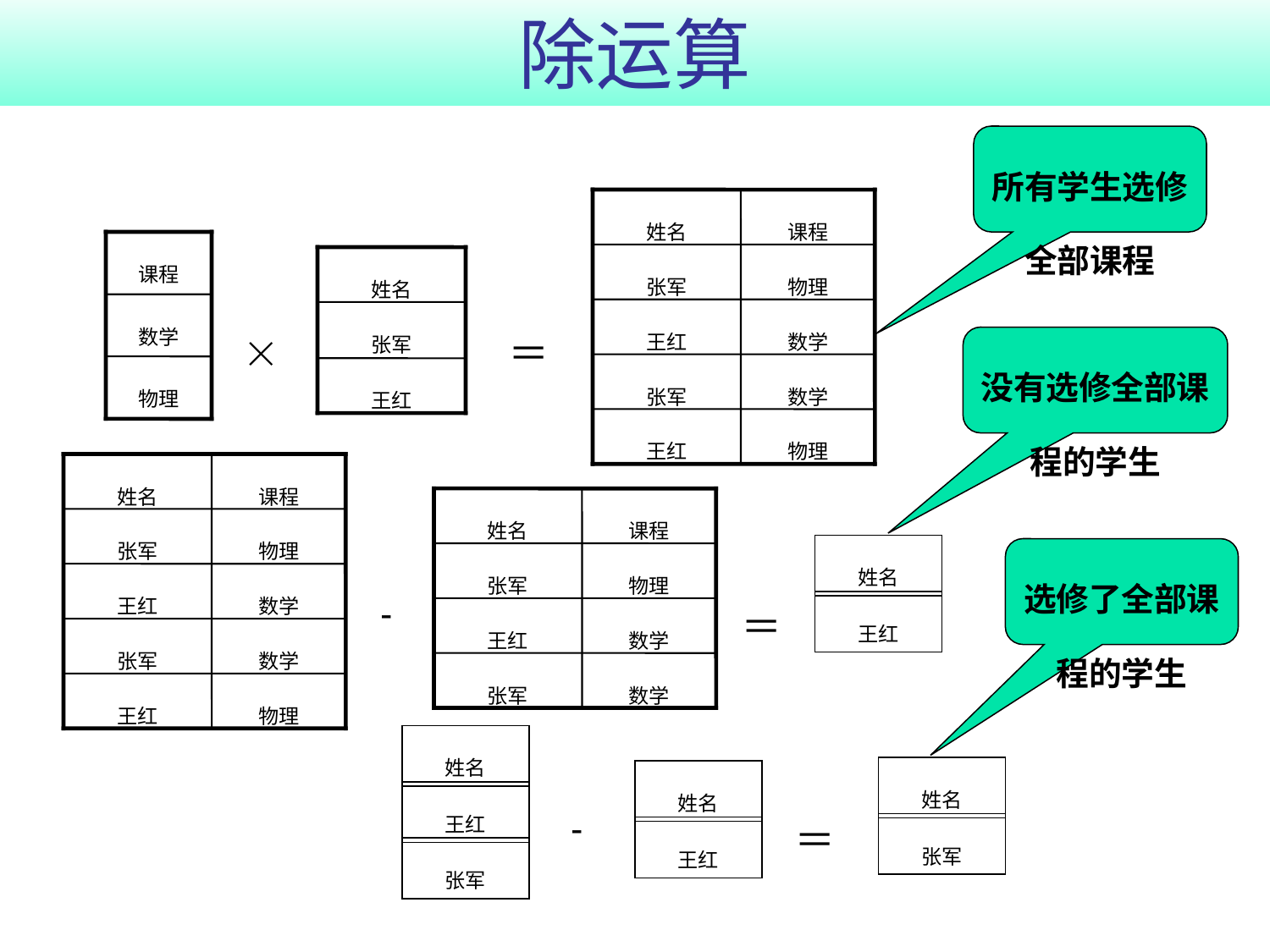

# 除运算
所有学生选修全部课程
姓名

课程

张军

物理
王红

数学
张军

数学
王红

物理

课程

数学

物理

姓名

张军

王红

×
＝
没有选修全部课程的学生
姓名

课程

张军

物理
王红

数学
张军

数学
王红

物理

姓名

课程

张军

物理
王红

数学
张军

数学

姓名
＝
−
王红
选修了全部课程的学生
姓名
姓名
姓名
＝
−
王红
张军
王红
张军